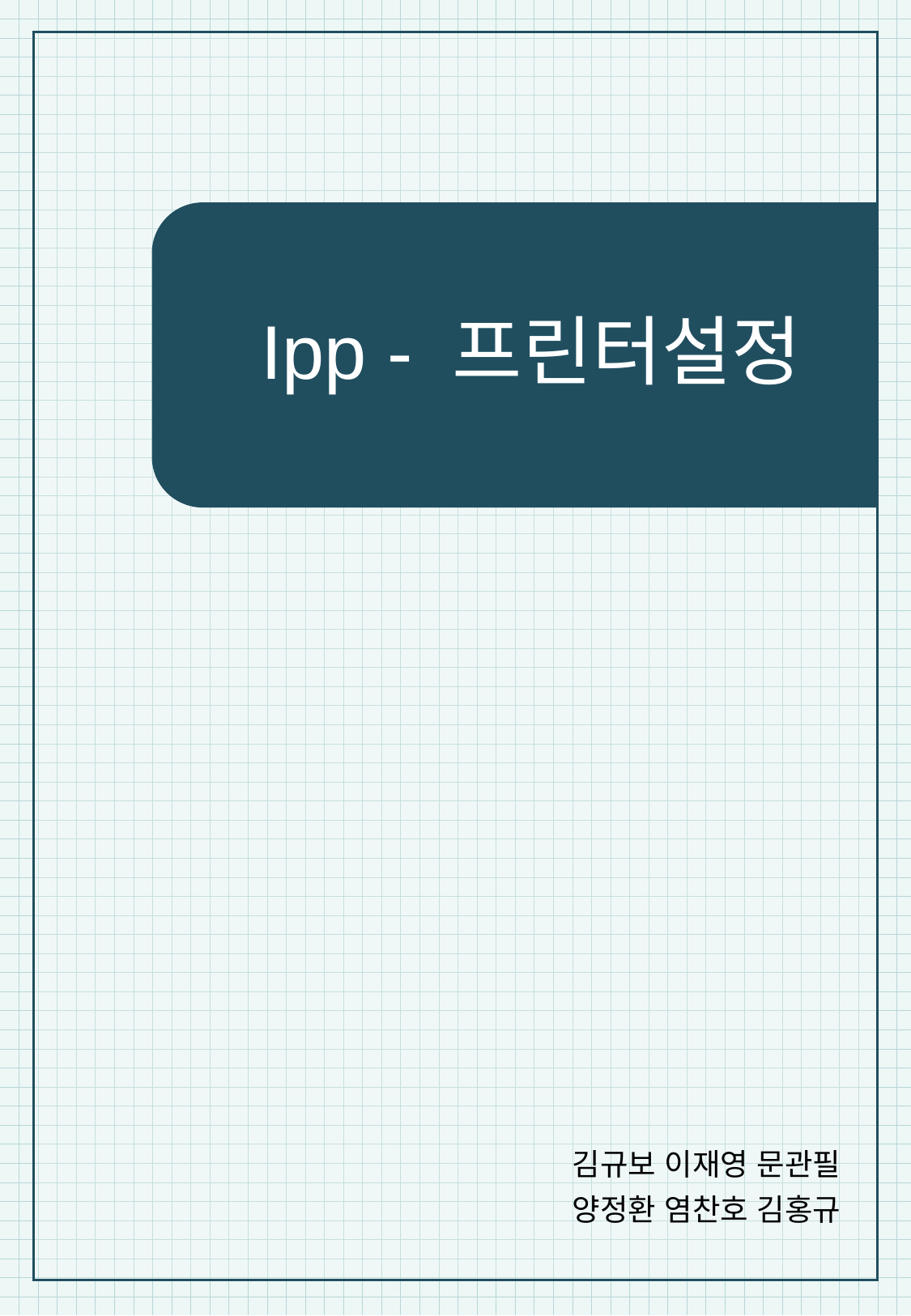

# Ipp - 프린터설정

김규보 이재영 문관필
양정환 염찬호 김홍규